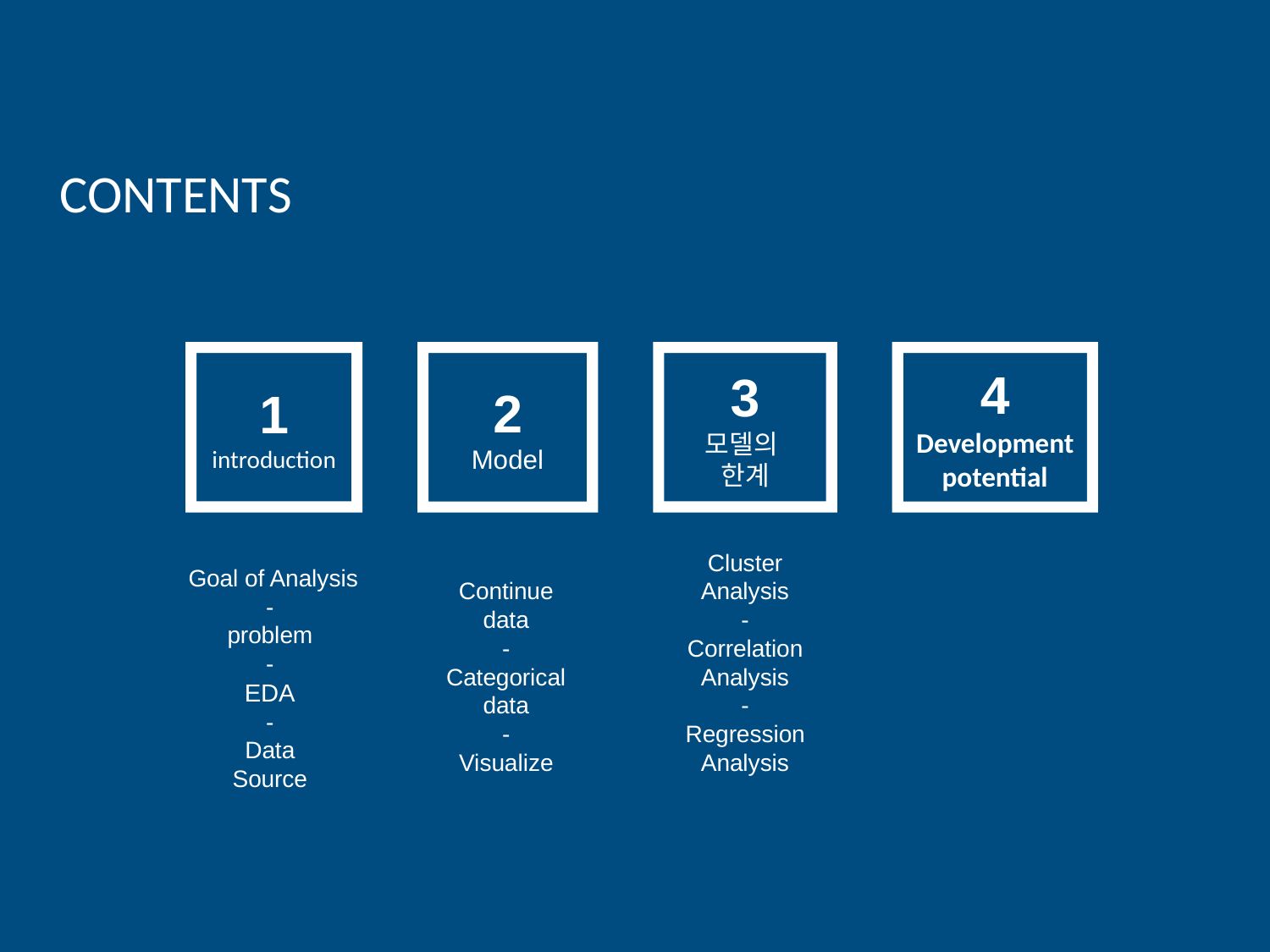

CONTENTS
1
introduction
2
Model
3
모델의
한계
4
Development potential

Continue
data
-
Categorical
data
-
Visualize
Cluster
Analysis
-
Correlation Analysis
-
Regression Analysis

 Goal of Analysis
-
problem
-
EDA
-
Data
Source